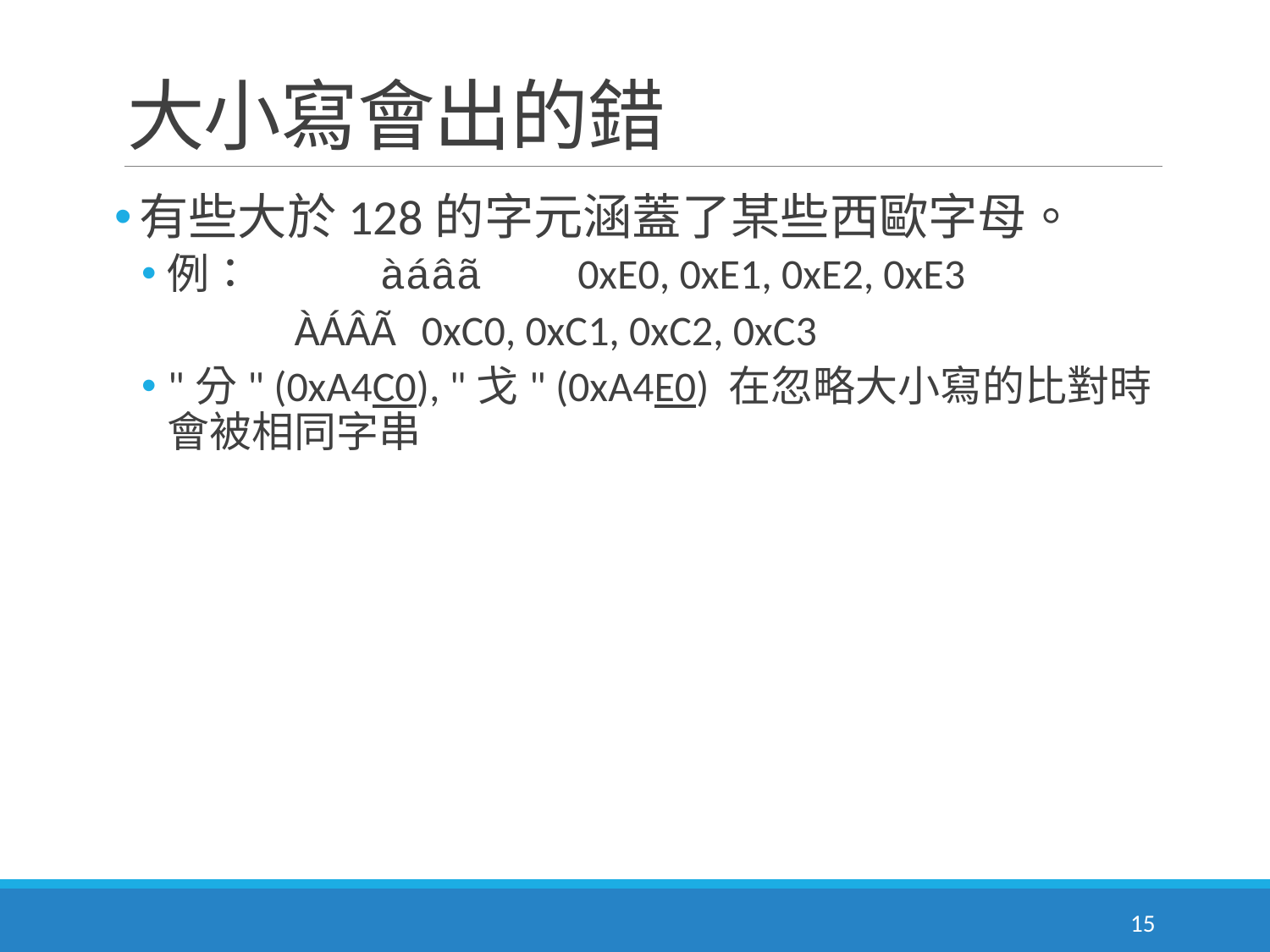

# 大小寫會出的錯
有些大於128的字元涵蓋了某些西歐字母。
例：	àáâã	0xE0, 0xE1, 0xE2, 0xE3
		ÀÁÂÃ	0xC0, 0xC1, 0xC2, 0xC3
"分" (0xA4C0), "戈" (0xA4E0) 在忽略大小寫的比對時會被相同字串

15